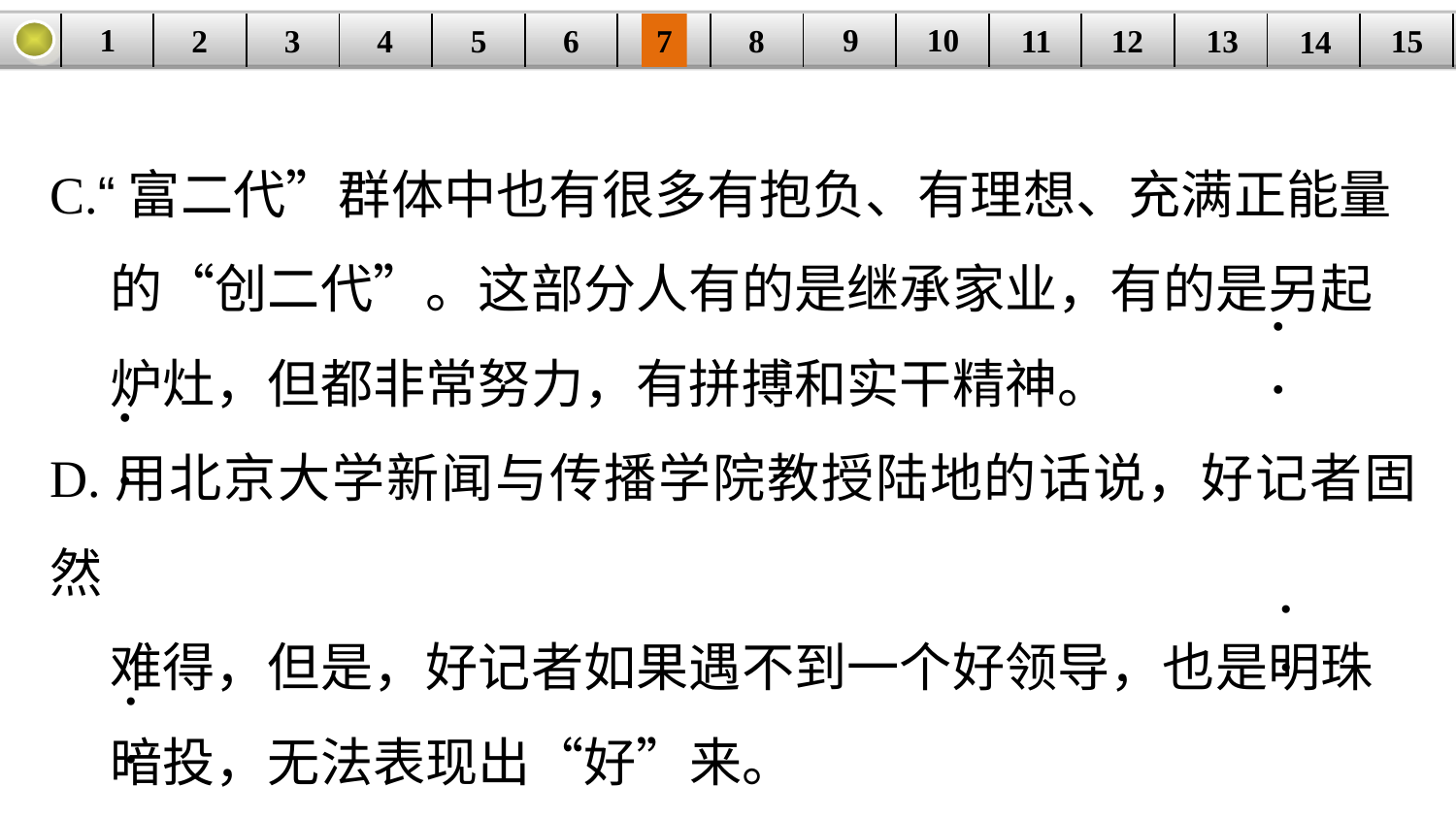

9
10
1
3
4
5
6
8
11
2
12
15
|  |  |  |  |  |  |  |  |  |  |  |  |  |  |  |
| --- | --- | --- | --- | --- | --- | --- | --- | --- | --- | --- | --- | --- | --- | --- |
7
13
14

C.“富二代”群体中也有很多有抱负、有理想、充满正能量
    的“创二代”。这部分人有的是继承家业，有的是另起
    炉灶，但都非常努力，有拼搏和实干精神。
D.用北京大学新闻与传播学院教授陆地的话说，好记者固然
    难得，但是，好记者如果遇不到一个好领导，也是明珠
    暗投，无法表现出“好”来。
.   .
.   .
.   .
.   .